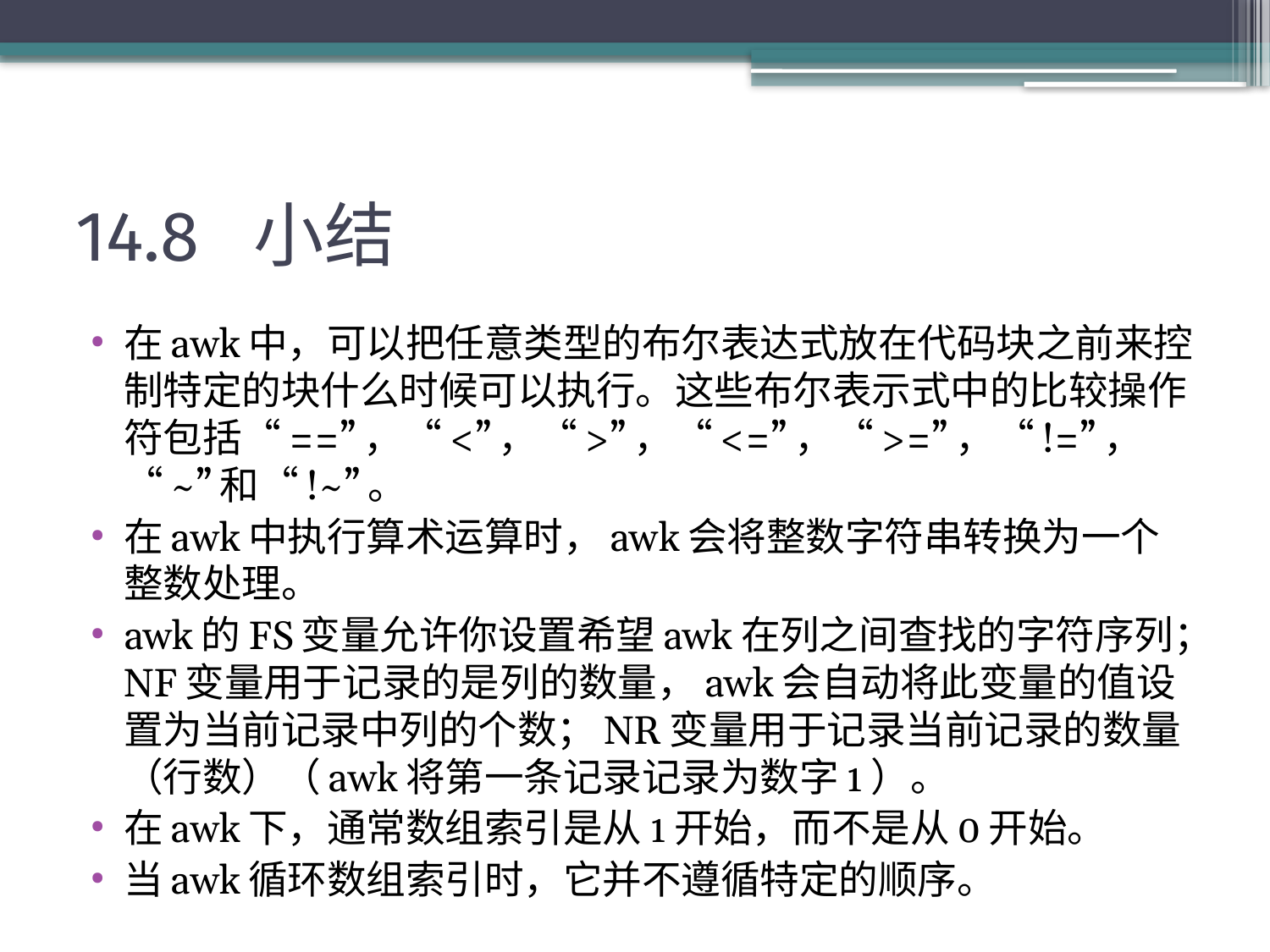

# 14.8  小结
在awk中，可以把任意类型的布尔表达式放在代码块之前来控制特定的块什么时候可以执行。这些布尔表示式中的比较操作符包括“==”，“<”，“>”，“<=”，“>=”，“!=”，“~”和“!~”。
在awk中执行算术运算时，awk会将整数字符串转换为一个整数处理。
awk的FS变量允许你设置希望awk在列之间查找的字符序列；NF变量用于记录的是列的数量，awk会自动将此变量的值设置为当前记录中列的个数；NR变量用于记录当前记录的数量（行数）（awk将第一条记录记录为数字1）。
在awk下，通常数组索引是从1开始，而不是从0开始。
当awk循环数组索引时，它并不遵循特定的顺序。